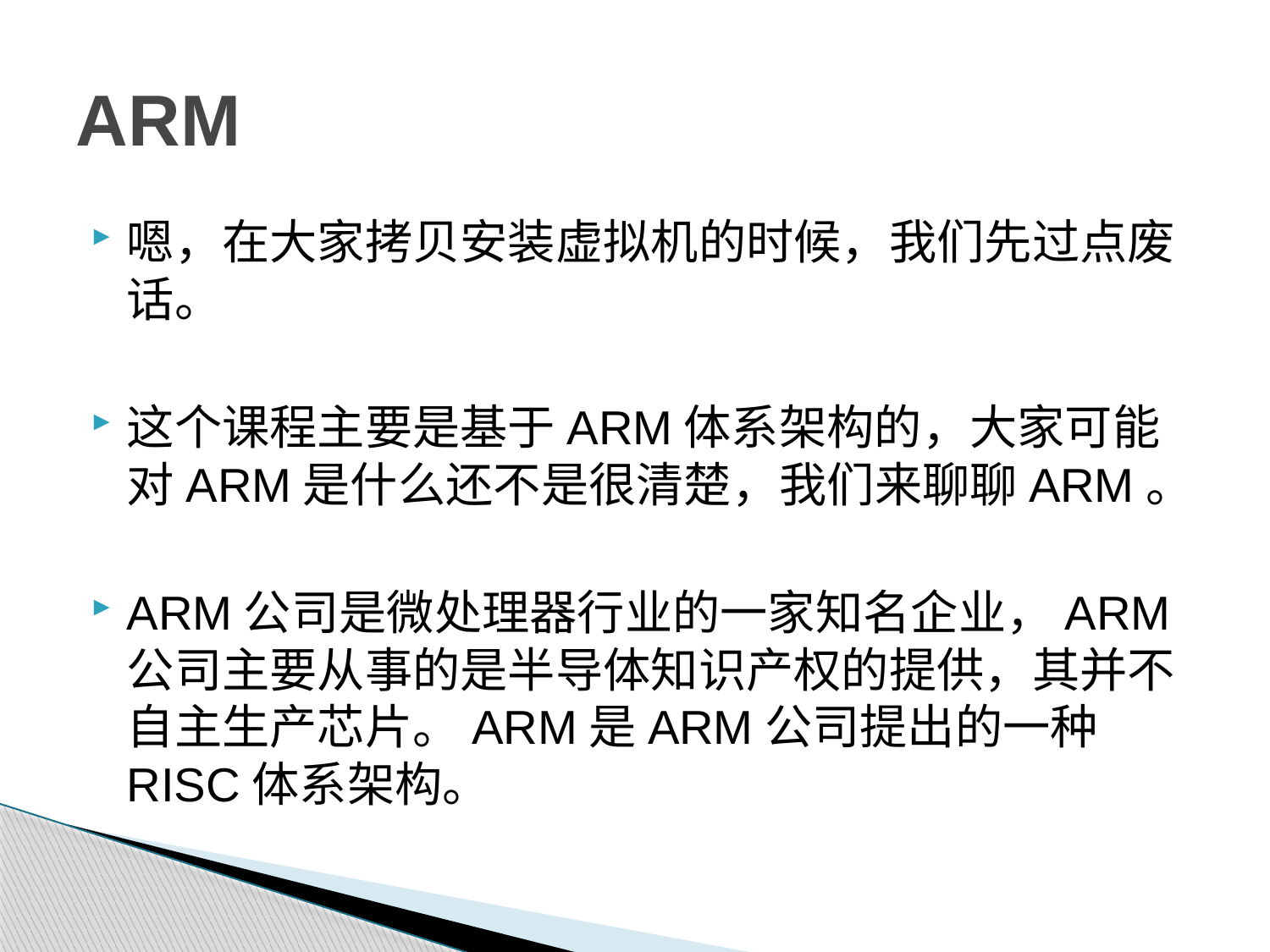

# ARM
嗯，在大家拷贝安装虚拟机的时候，我们先过点废话。

这个课程主要是基于ARM体系架构的，大家可能对ARM是什么还不是很清楚，我们来聊聊ARM。

ARM公司是微处理器行业的一家知名企业，ARM公司主要从事的是半导体知识产权的提供，其并不自主生产芯片。ARM是ARM公司提出的一种RISC体系架构。